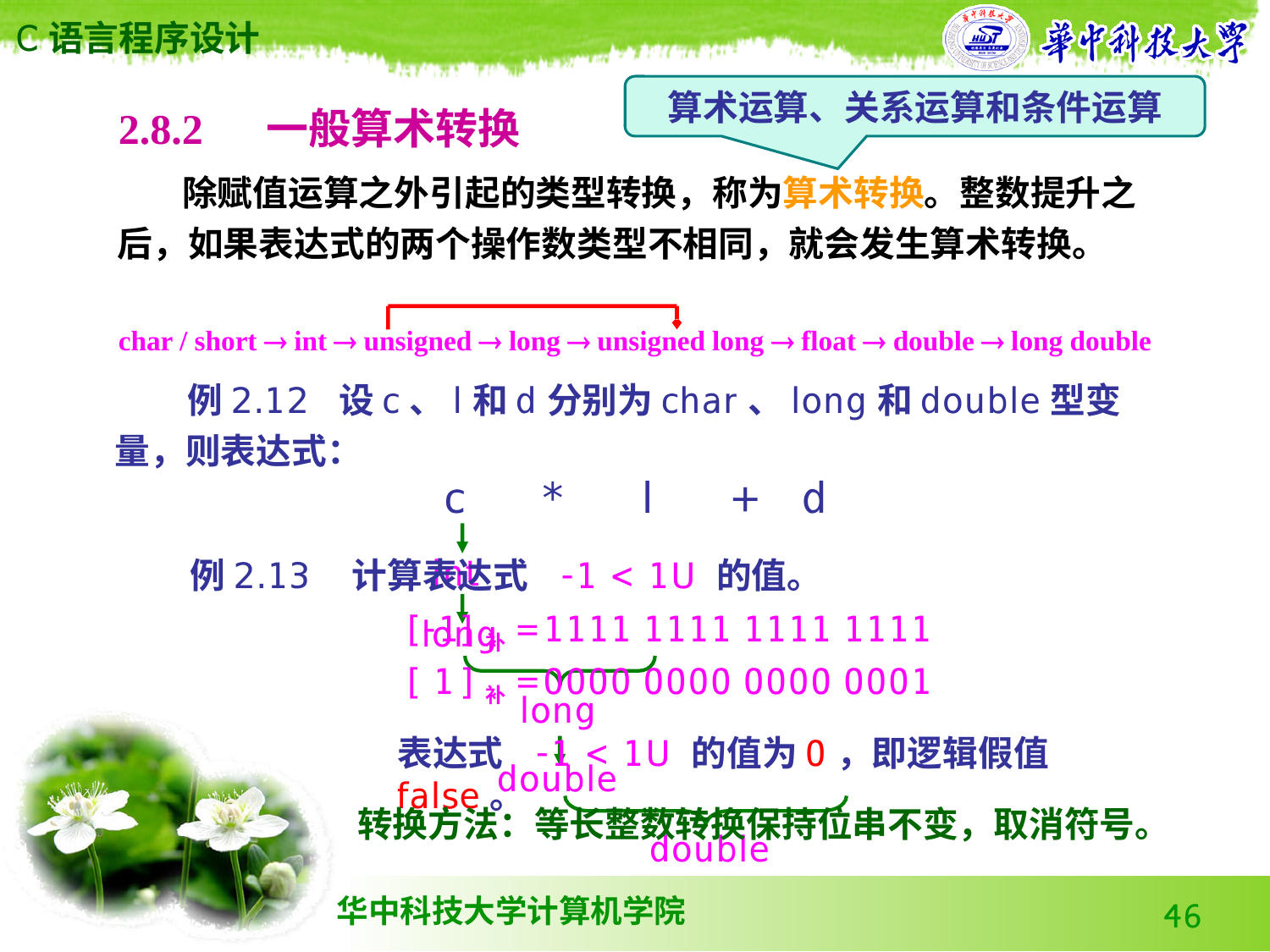

算术运算、关系运算和条件运算
2.8.2 　一般算术转换
       除赋值运算之外引起的类型转换，称为算术转换。整数提升之后，如果表达式的两个操作数类型不相同，就会发生算术转换。

char / short → int → unsigned → long → unsigned long → float → double → long double
        例2.12  设c、l和d分别为char、long和double型变量，则表达式：
c      *      l      +   d

int
        例2.13   计算表达式   -1 < 1U 的值。

long
[-1]补=1111 1111 1111 1111
[ 1 ]补=0000 0000 0000 0001

long
表达式   -1 < 1U 的值为0，即逻辑假值false。

double
转换方法：等长整数转换保持位串不变，取消符号。

double
46